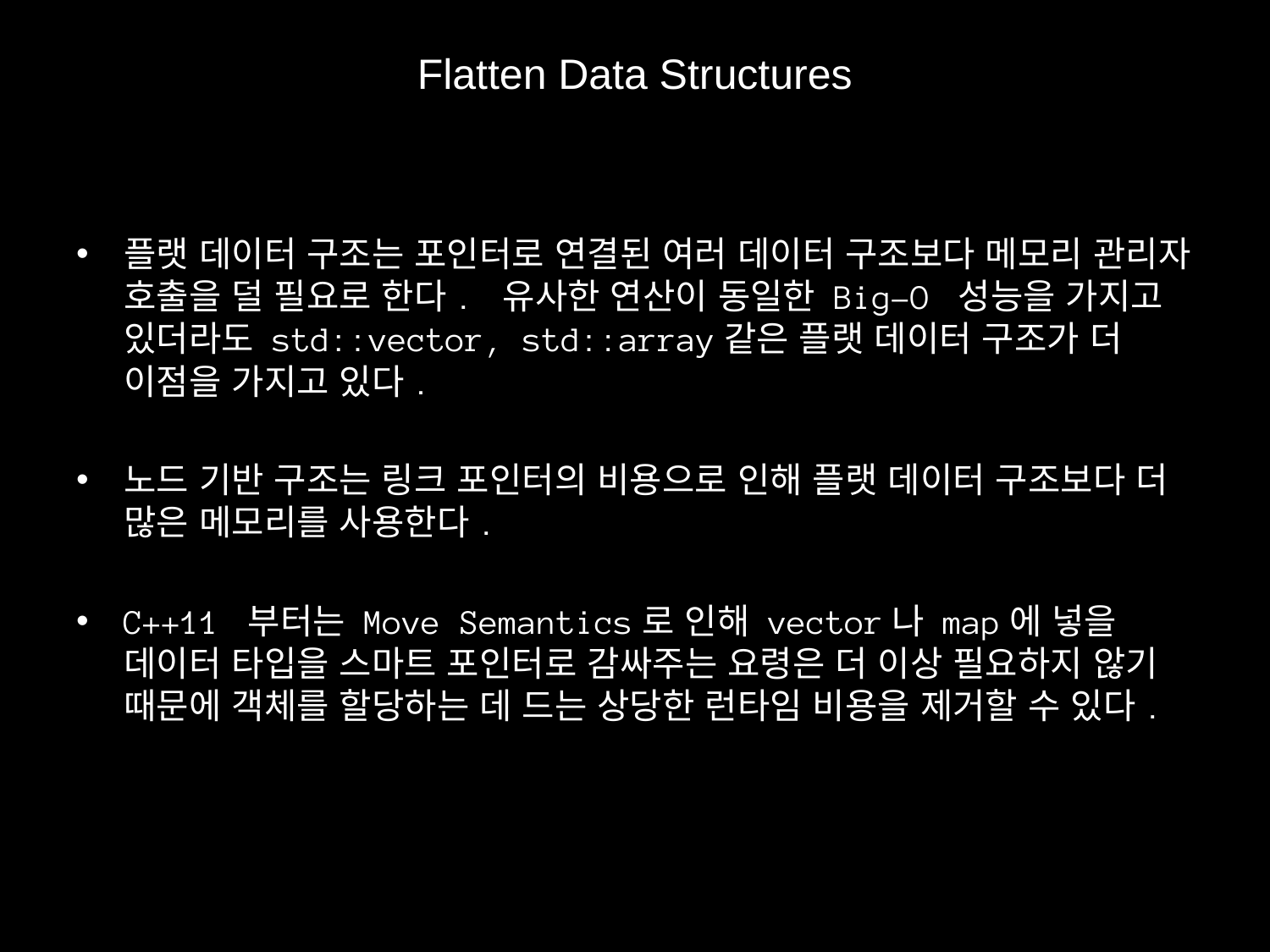

# Flatten Data Structures

플랫 데이터 구조는 포인터로 연결된 여러 데이터 구조보다 메모리 관리자 호출을 덜 필요로 한다. 유사한 연산이 동일한 Big-O 성능을 가지고 있더라도 std::vector, std::array같은 플랫 데이터 구조가 더 이점을 가지고 있다.

노드 기반 구조는 링크 포인터의 비용으로 인해 플랫 데이터 구조보다 더 많은 메모리를 사용한다.

C++11 부터는 Move Semantics로 인해 vector나 map에 넣을 데이터 타입을 스마트 포인터로 감싸주는 요령은 더 이상 필요하지 않기 때문에 객체를 할당하는 데 드는 상당한 런타임 비용을 제거할 수 있다.